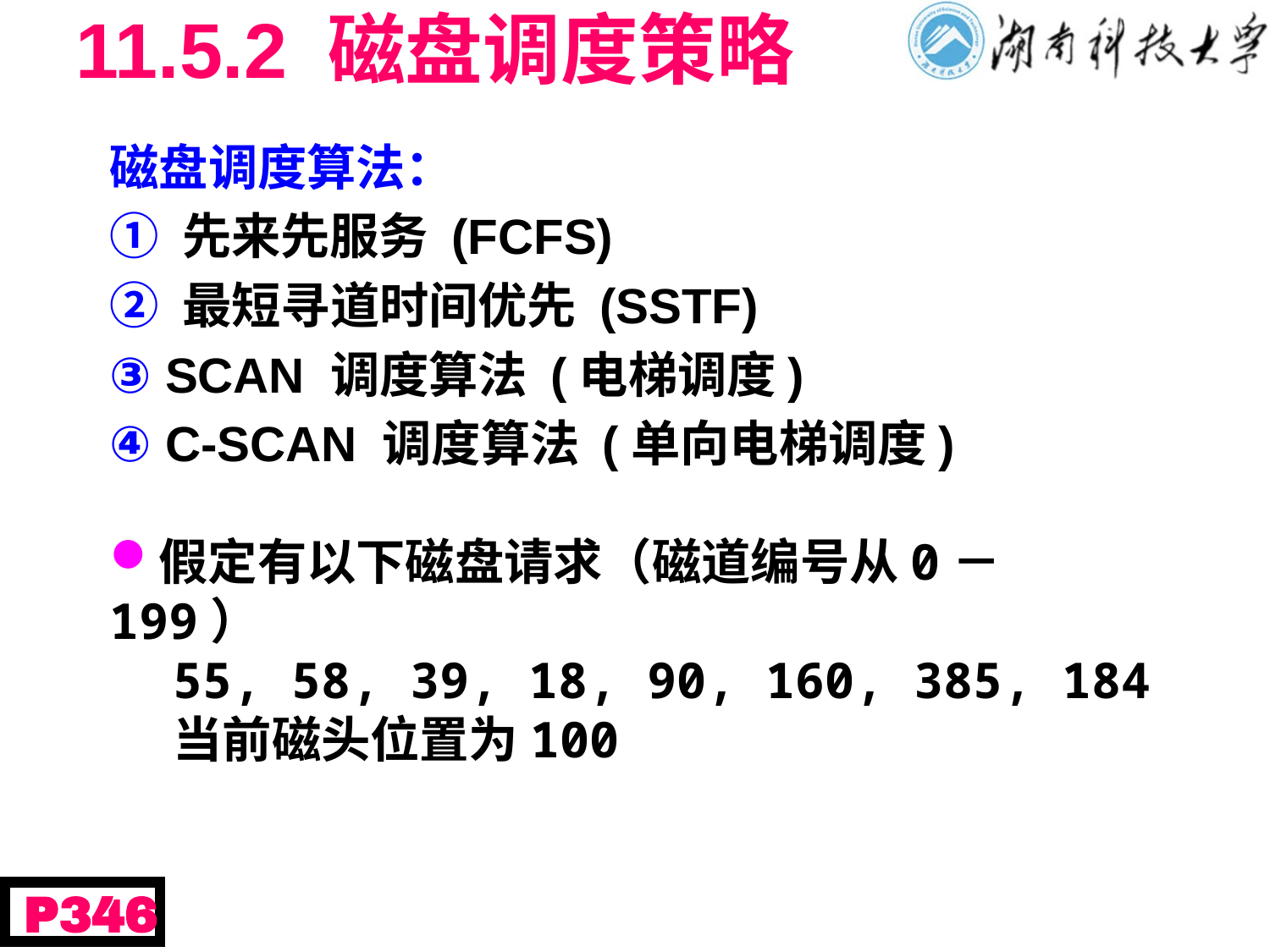

# 11.5.2 磁盘调度策略
磁盘调度算法：
① 先来先服务 (FCFS)
② 最短寻道时间优先 (SSTF)
③ SCAN 调度算法 (电梯调度)
④ C-SCAN 调度算法 (单向电梯调度)

假定有以下磁盘请求（磁道编号从0－199）
55, 58, 39, 18, 90, 160, 385, 184
当前磁头位置为100
 P346